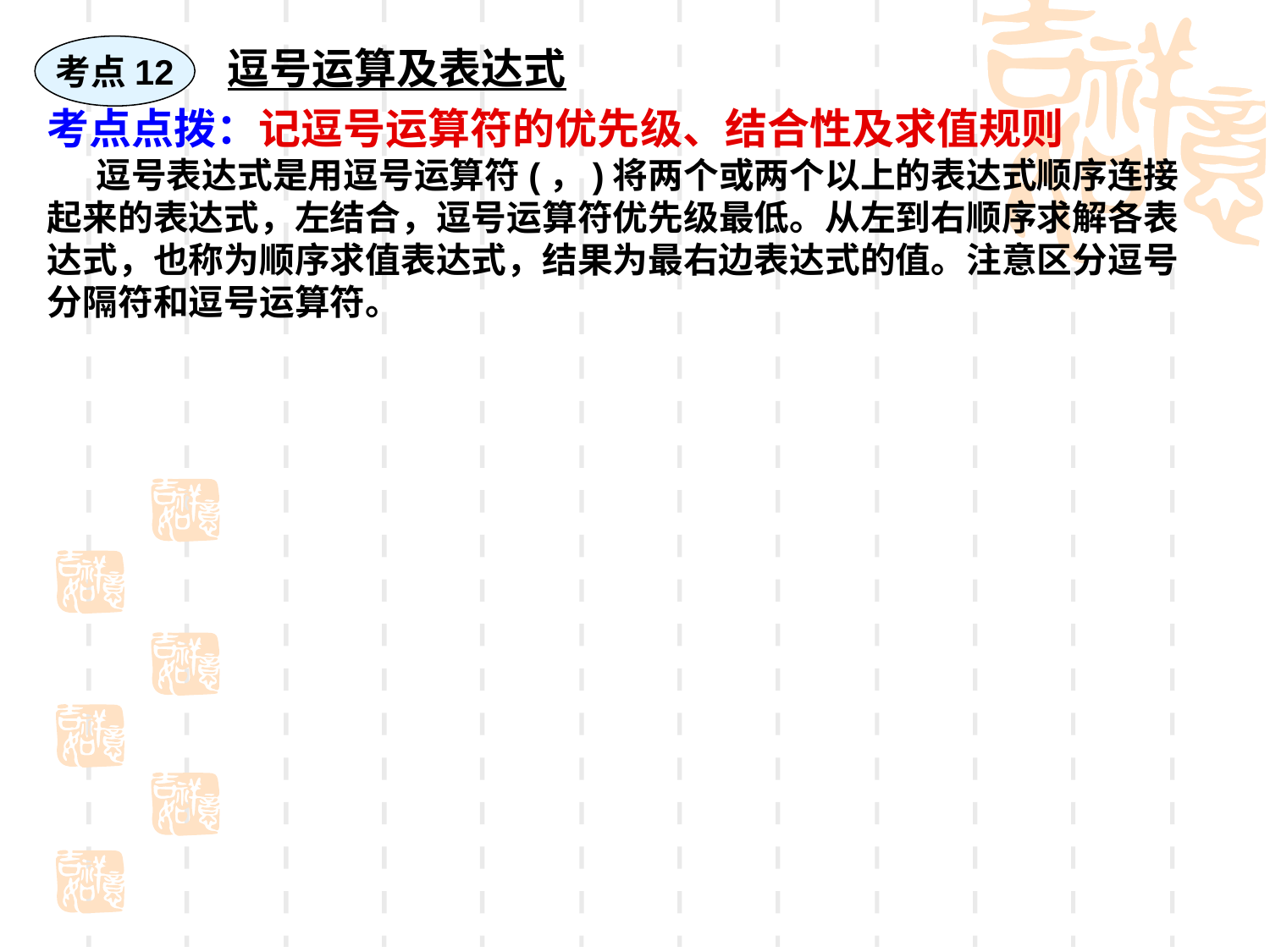

考点12
逗号运算及表达式
考点点拨：记逗号运算符的优先级、结合性及求值规则
     逗号表达式是用逗号运算符(，)将两个或两个以上的表达式顺序连接起来的表达式，左结合，逗号运算符优先级最低。从左到右顺序求解各表达式，也称为顺序求值表达式，结果为最右边表达式的值。注意区分逗号分隔符和逗号运算符。